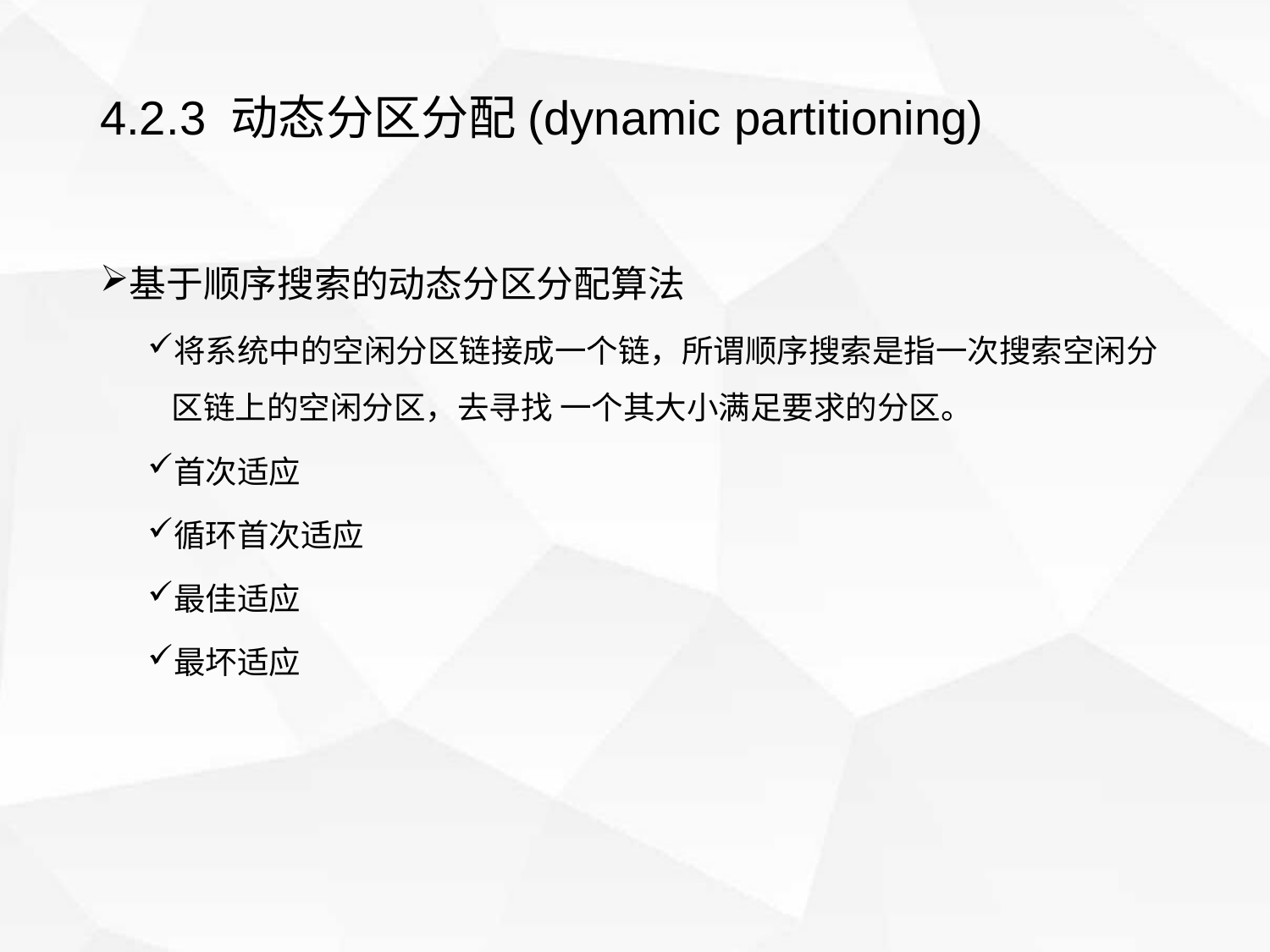

# 4.2.3 动态分区分配(dynamic partitioning)
基于顺序搜索的动态分区分配算法
将系统中的空闲分区链接成一个链，所谓顺序搜索是指一次搜索空闲分区链上的空闲分区，去寻找 一个其大小满足要求的分区。
首次适应
循环首次适应
最佳适应
最坏适应